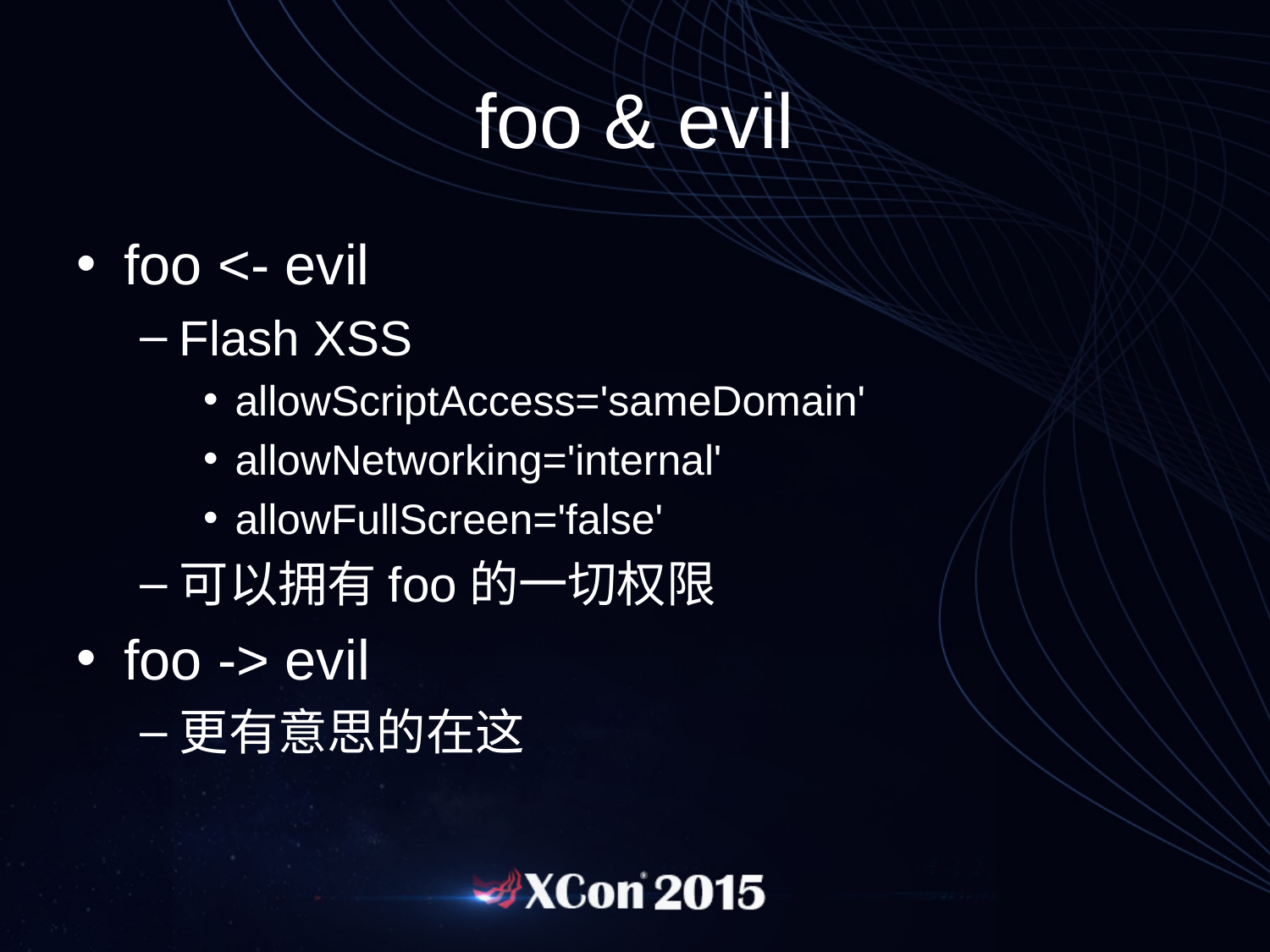

# foo & evil
foo <- evil
Flash XSS
allowScriptAccess='sameDomain'
allowNetworking='internal'
allowFullScreen='false'
可以拥有foo的一切权限
foo -> evil
更有意思的在这